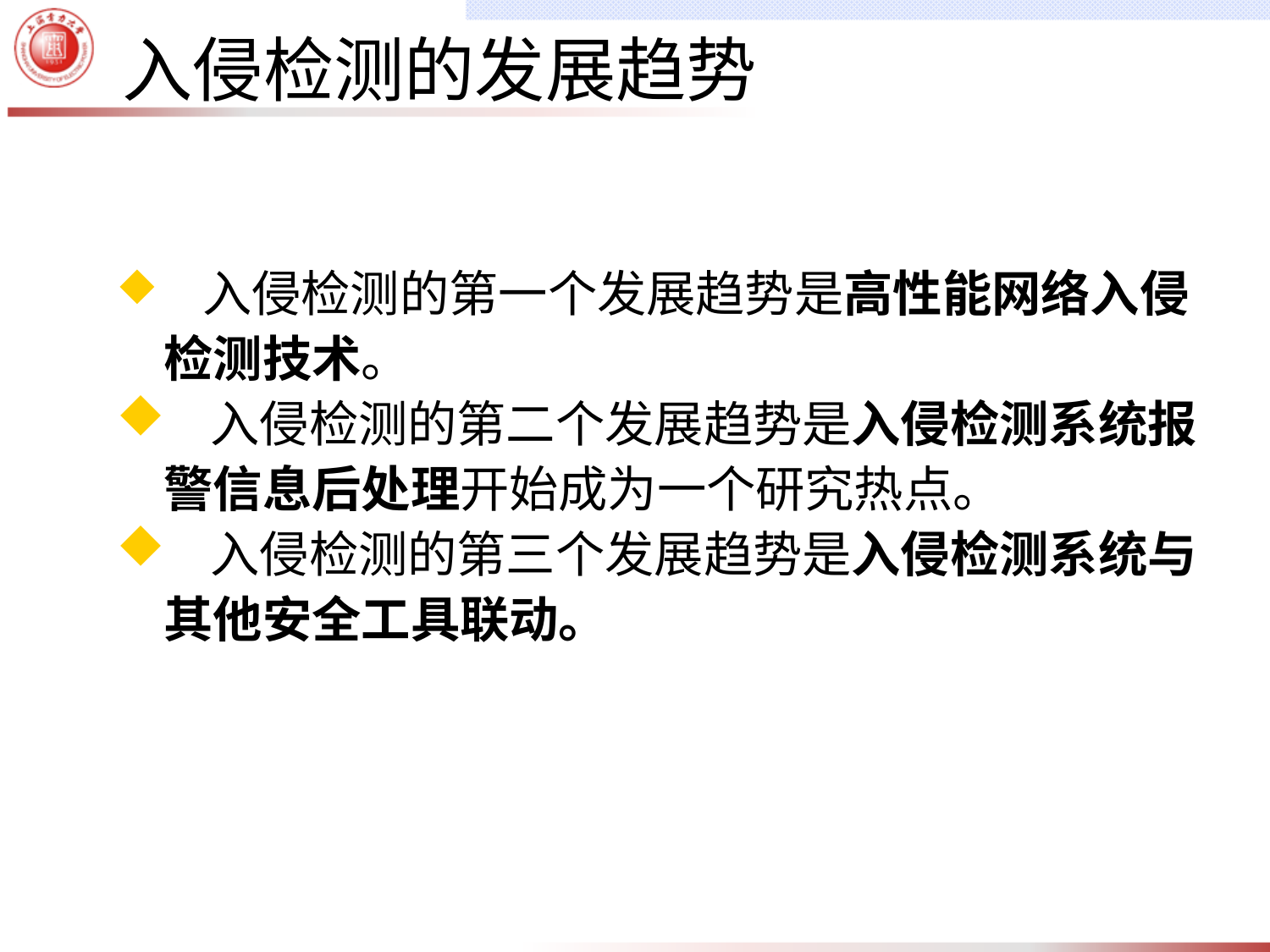

入侵检测的发展趋势
   入侵检测的第一个发展趋势是高性能网络入侵检测技术。
   入侵检测的第二个发展趋势是入侵检测系统报警信息后处理开始成为一个研究热点。
   入侵检测的第三个发展趋势是入侵检测系统与其他安全工具联动。